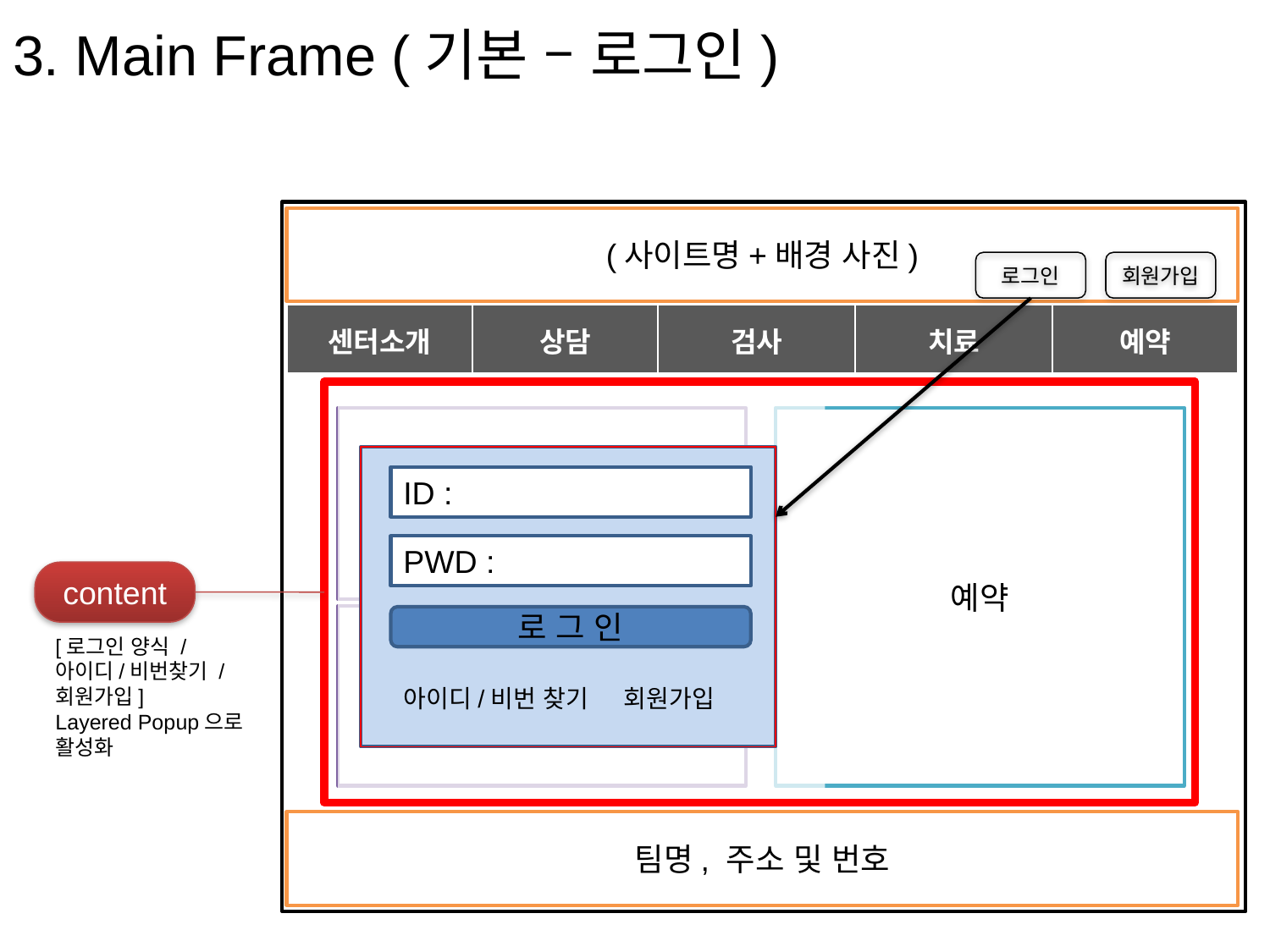

# 3. Main Frame (기본 – 로그인)

(사이트명+배경 사진)
로그인
회원가입
| 센터소개 | 상담 | 검사 | 치료 | 예약 |
| --- | --- | --- | --- | --- |

센터 및 상담자/치료자
간략하게 소개
예약
온라인 상담 게시판(일부)

ID :
PWD :
로 그 인
아이디/비번 찾기     회원가입
content
[로그인 양식 /
아이디/비번찾기 /
회원가입]
Layered Popup으로
활성화
팀명, 주소 및 번호